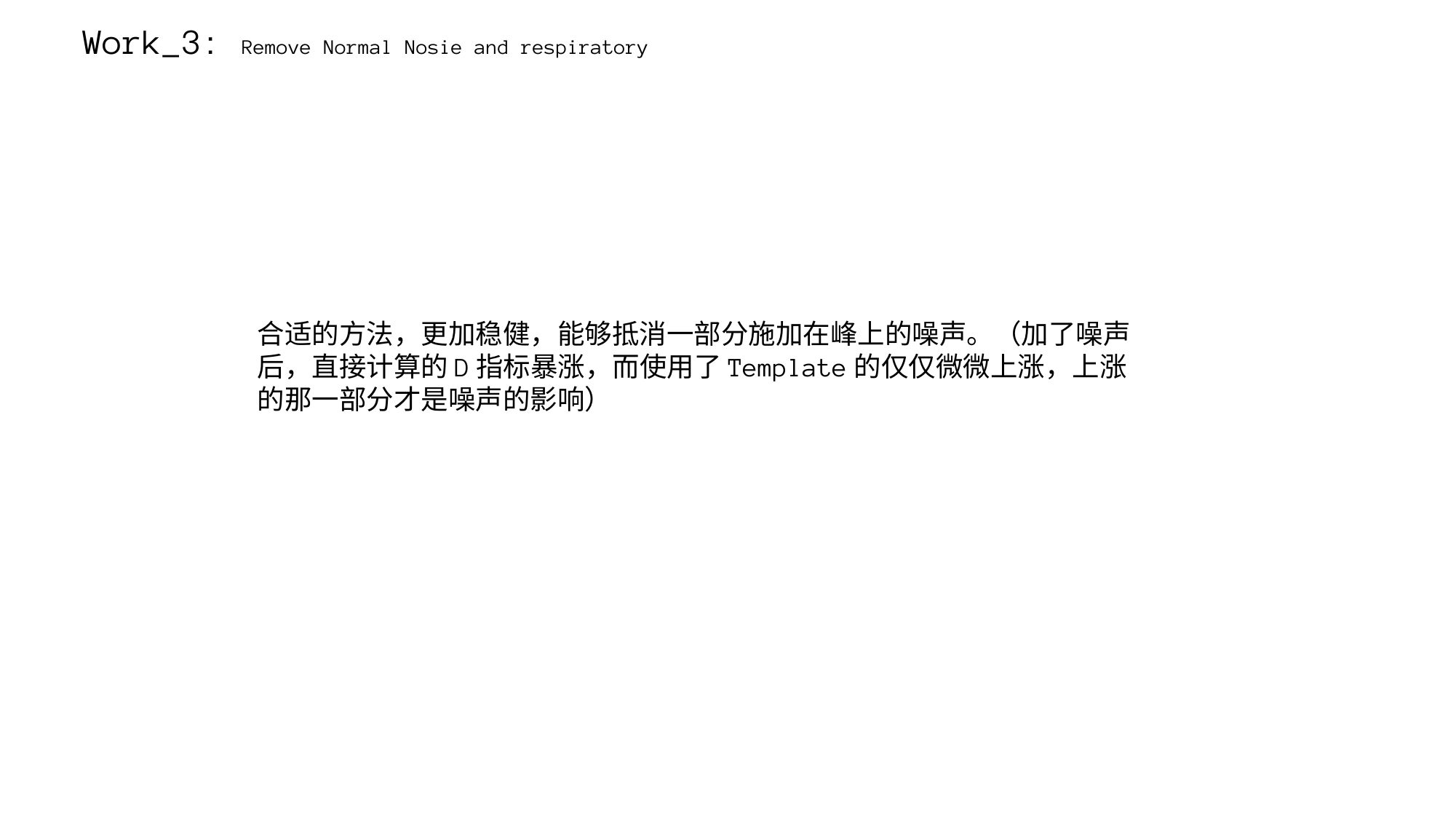

Work_3: Remove Normal Nosie and respiratory
合适的方法，更加稳健，能够抵消一部分施加在峰上的噪声。（加了噪声后，直接计算的D指标暴涨，而使用了Template的仅仅微微上涨，上涨的那一部分才是噪声的影响）